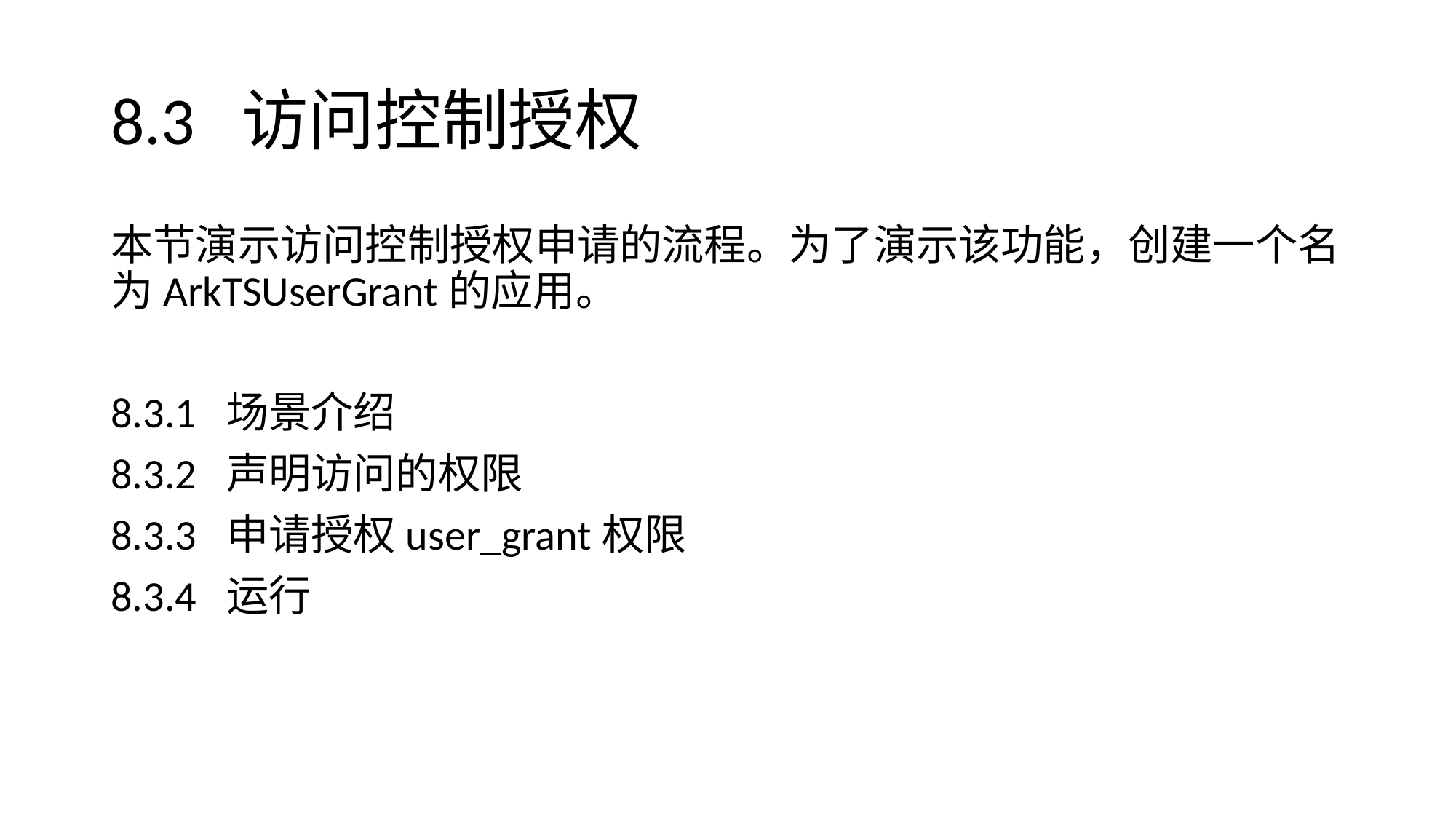

# 8.3  访问控制授权
本节演示访问控制授权申请的流程。为了演示该功能，创建一个名为ArkTSUserGrant的应用。

8.3.1  场景介绍
8.3.2  声明访问的权限
8.3.3  申请授权user_grant权限
8.3.4  运行